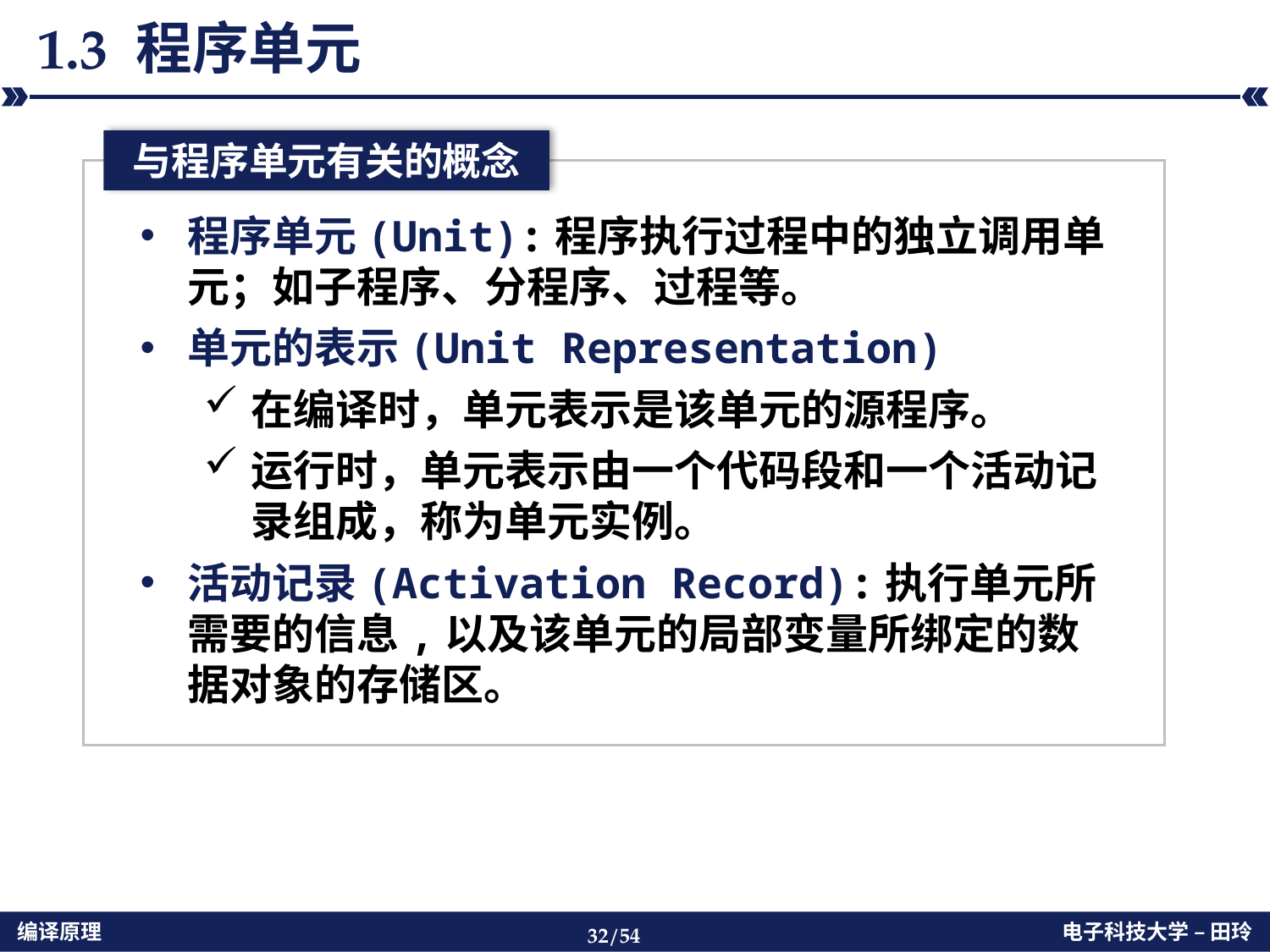

# 1.3 程序单元
与程序单元有关的概念

程序单元(Unit):程序执行过程中的独立调用单元；如子程序、分程序、过程等。
单元的表示(Unit Representation)
在编译时，单元表示是该单元的源程序。
运行时，单元表示由一个代码段和一个活动记录组成，称为单元实例。
活动记录(Activation Record):执行单元所需要的信息,以及该单元的局部变量所绑定的数据对象的存储区。